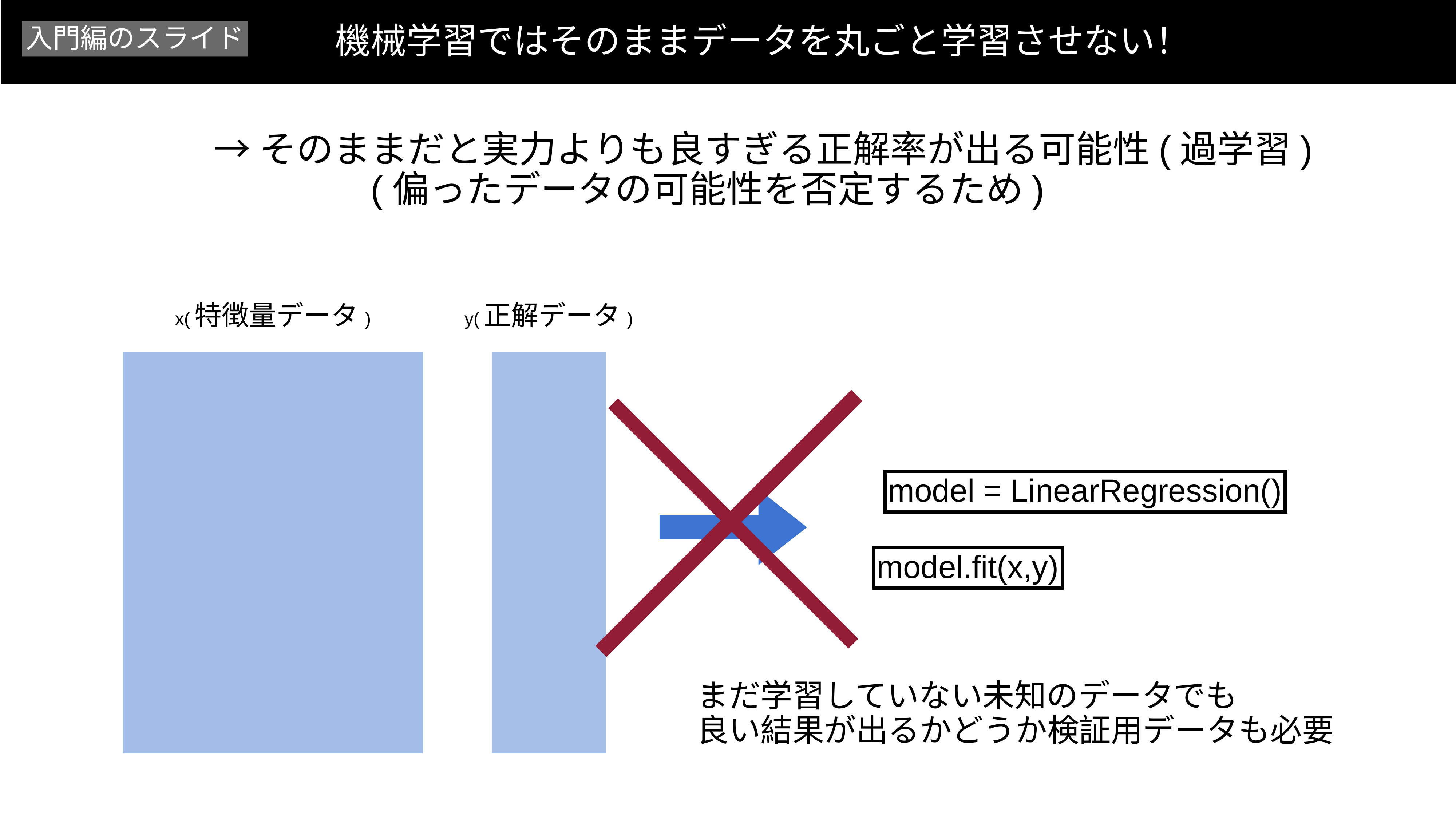

入門編のスライド
機械学習ではそのままデータを丸ごと学習させない！
→そのままだと実力よりも良すぎる正解率が出る可能性(過学習)
　　　　(偏ったデータの可能性を否定するため)
x(特徴量データ)
y(正解データ)

model = LinearRegression()

model.fit(x,y)
まだ学習していない未知のデータでも
良い結果が出るかどうか検証用データも必要